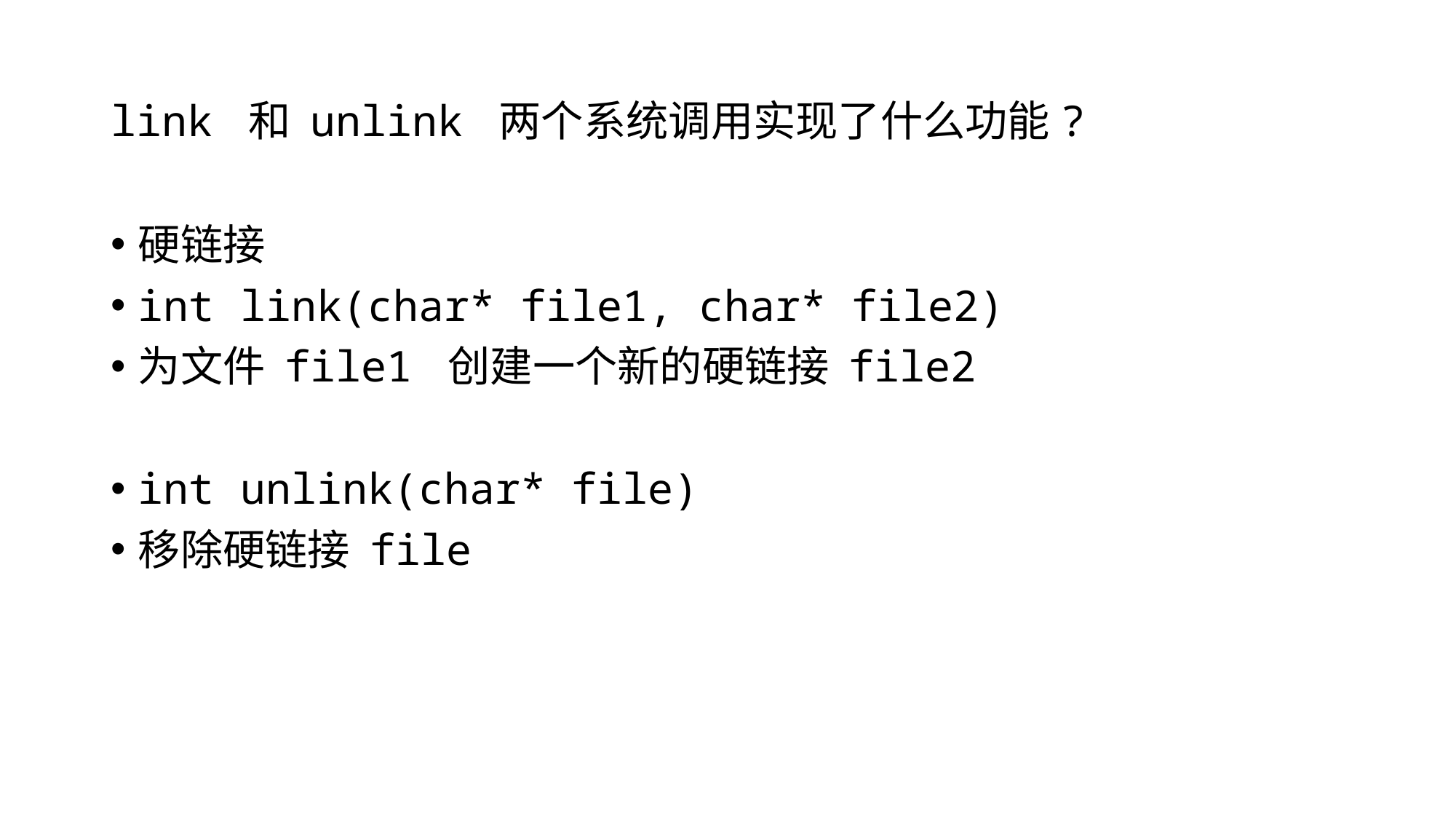

# link 和 unlink 两个系统调用实现了什么功能?
硬链接
int link(char* file1, char* file2)
为文件 file1 创建一个新的硬链接 file2

int unlink(char* file)
移除硬链接 file